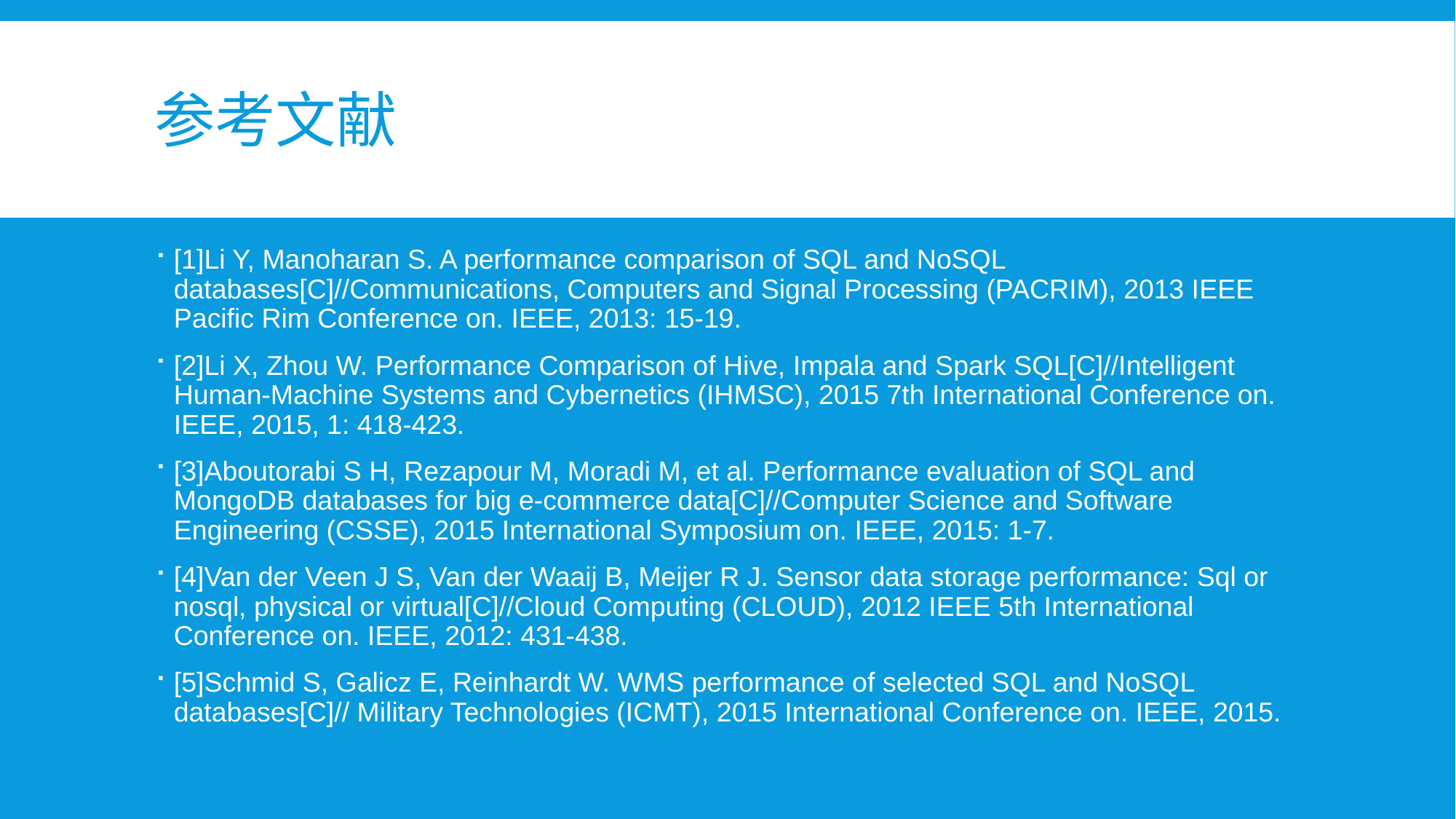

# 参考文献
[1]Li Y, Manoharan S. A performance comparison of SQL and NoSQL databases[C]//Communications, Computers and Signal Processing (PACRIM), 2013 IEEE Pacific Rim Conference on. IEEE, 2013: 15-19.
[2]Li X, Zhou W. Performance Comparison of Hive, Impala and Spark SQL[C]//Intelligent Human-Machine Systems and Cybernetics (IHMSC), 2015 7th International Conference on. IEEE, 2015, 1: 418-423.
[3]Aboutorabi S H, Rezapour M, Moradi M, et al. Performance evaluation of SQL and MongoDB databases for big e-commerce data[C]//Computer Science and Software Engineering (CSSE), 2015 International Symposium on. IEEE, 2015: 1-7.
[4]Van der Veen J S, Van der Waaij B, Meijer R J. Sensor data storage performance: Sql or nosql, physical or virtual[C]//Cloud Computing (CLOUD), 2012 IEEE 5th International Conference on. IEEE, 2012: 431-438.
[5]Schmid S, Galicz E, Reinhardt W. WMS performance of selected SQL and NoSQL databases[C]// Military Technologies (ICMT), 2015 International Conference on. IEEE, 2015.